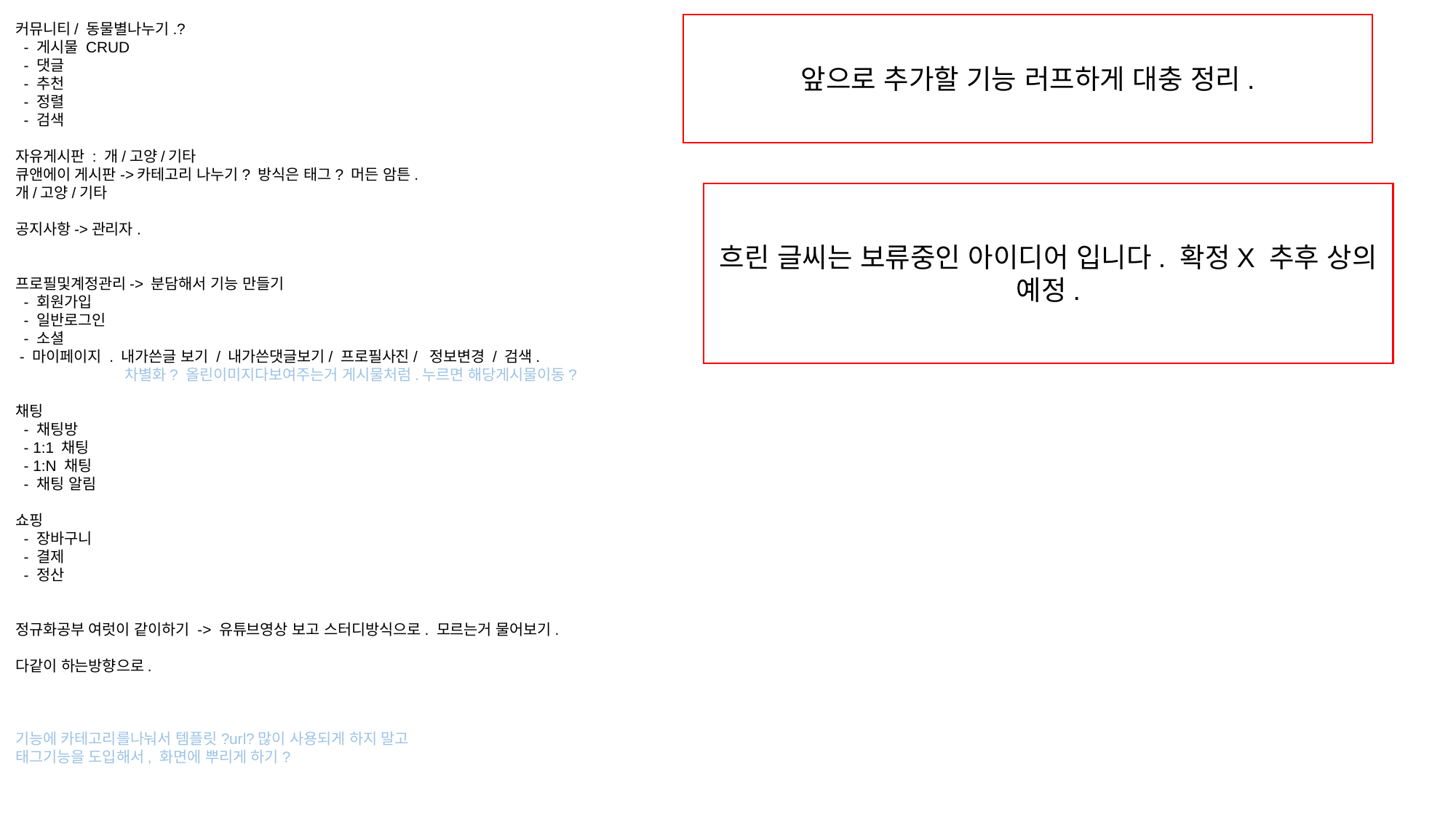

커뮤니티/ 동물별나누기.?
  - 게시물 CRUD
  - 댓글
  - 추천
  - 정렬
  - 검색

자유게시판 : 개/고양/기타
큐앤에이 게시판->카테고리 나누기? 방식은 태그? 머든 암튼.
개/고양/기타

공지사항->관리자.

프로필및계정관리-> 분담해서 기능 만들기
  - 회원가입
  - 일반로그인
  - 소셜
 - 마이페이지 . 내가쓴글 보기 / 내가쓴댓글보기/ 프로필사진/  정보변경 / 검색.
차별화? 올린이미지다보여주는거 게시물처럼.누르면 해당게시물이동?

채팅
  - 채팅방
  - 1:1 채팅
  - 1:N 채팅
  - 채팅 알림

쇼핑
  - 장바구니
  - 결제
  - 정산

정규화공부 여럿이 같이하기 -> 유튜브영상 보고 스터디방식으로. 모르는거 물어보기.

다같이 하는방향으로.

기능에 카테고리를나눠서 템플릿?url?많이 사용되게 하지 말고
태그기능을 도입해서, 화면에 뿌리게 하기?
앞으로 추가할 기능 러프하게 대충 정리.
흐린 글씨는 보류중인 아이디어 입니다. 확정X 추후 상의 예정.